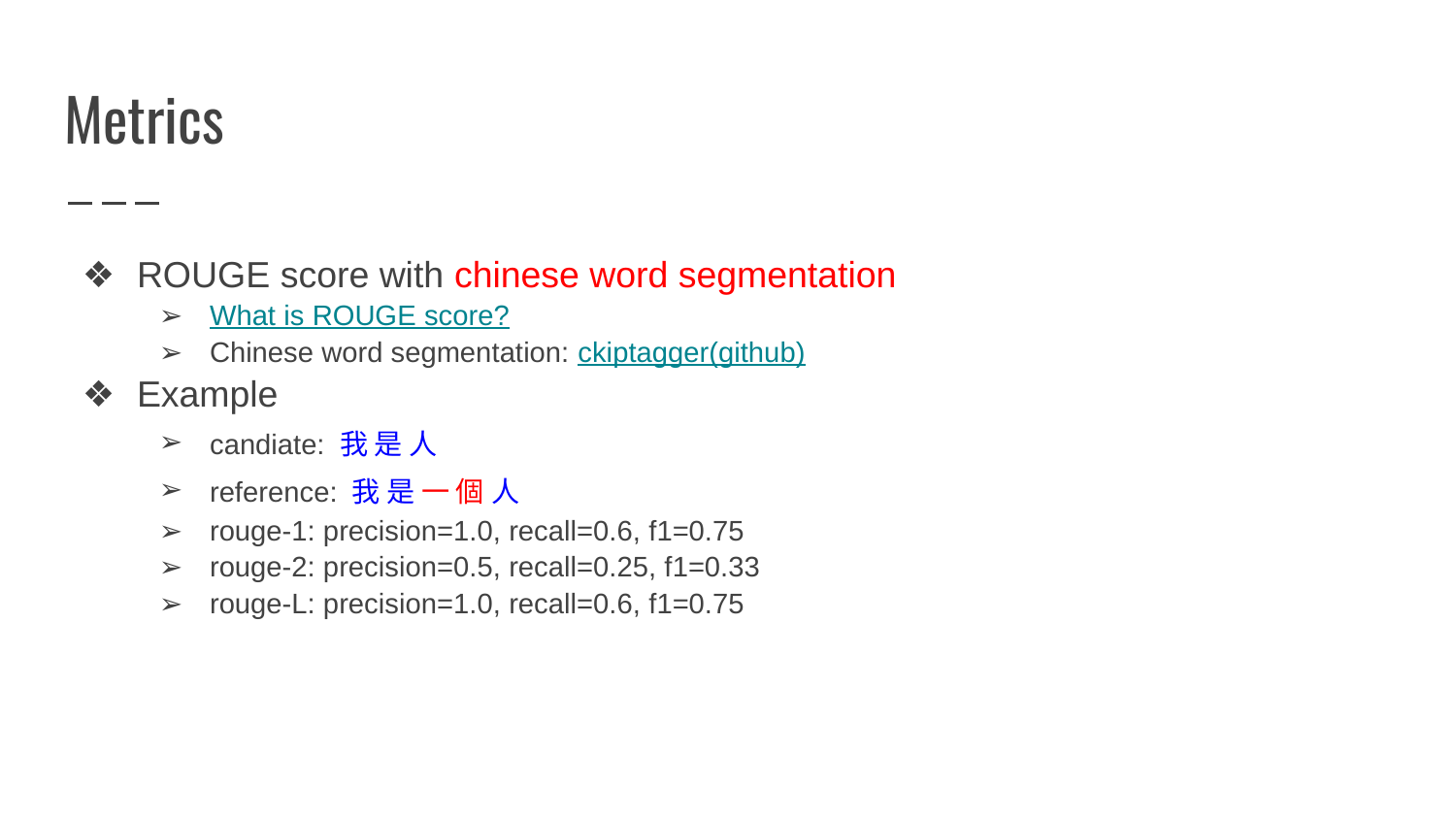

# Metrics
ROUGE score with chinese word segmentation
What is ROUGE score?
Chinese word segmentation: ckiptagger(github)
Example
candiate: 我 是 人
reference: 我 是 一 個 人
rouge-1: precision=1.0, recall=0.6, f1=0.75
rouge-2: precision=0.5, recall=0.25, f1=0.33
rouge-L: precision=1.0, recall=0.6, f1=0.75